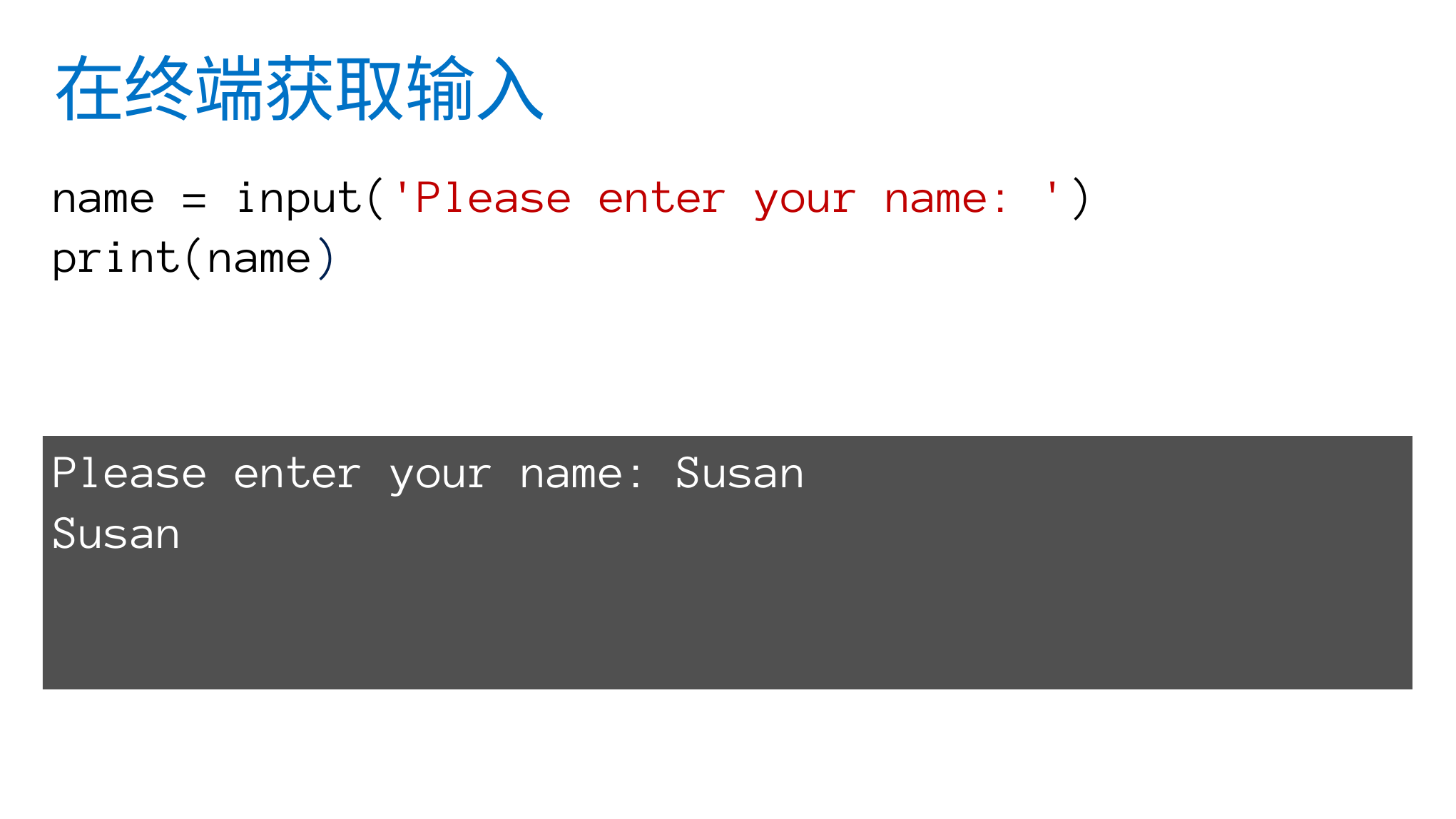

# 在终端获取输入
name = input('Please enter your name: ')
print(name)
Please enter your name: Susan
Susan